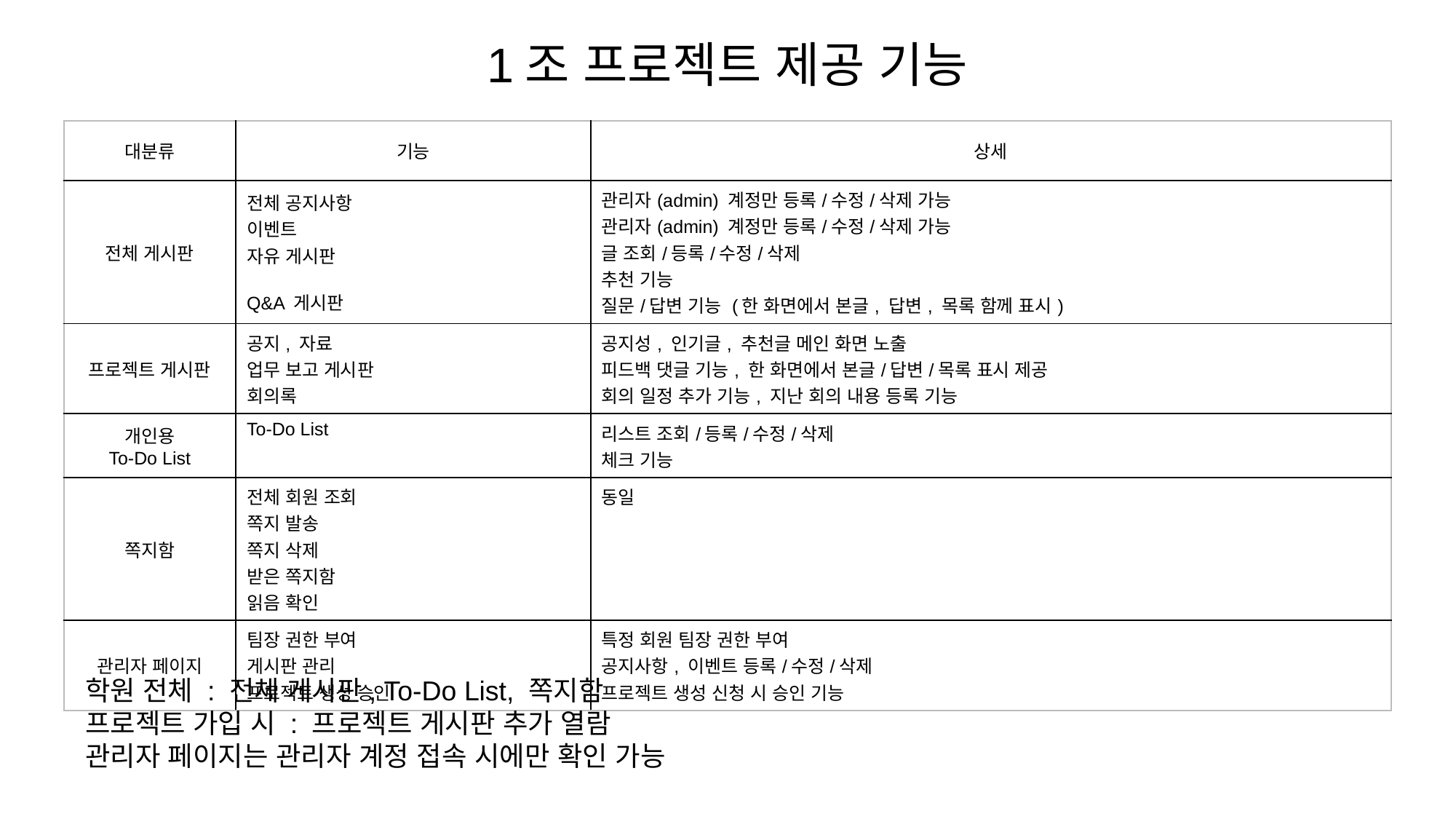

1조 프로젝트 제공 기능
| 대분류 | 기능 | 상세 |
| --- | --- | --- |
| 전체 게시판 | 전체 공지사항 이벤트 자유 게시판 Q&A 게시판 | 관리자(admin) 계정만 등록/수정/삭제 가능 관리자(admin) 계정만 등록/수정/삭제 가능 글 조회/등록/수정/삭제 추천 기능 질문/답변 기능 (한 화면에서 본글, 답변, 목록 함께 표시) |
| 프로젝트 게시판 | 공지, 자료 업무 보고 게시판 회의록 | 공지성, 인기글, 추천글 메인 화면 노출 피드백 댓글 기능, 한 화면에서 본글/답변/목록 표시 제공 회의 일정 추가 기능, 지난 회의 내용 등록 기능 |
| 개인용 To-Do List | To-Do List | 리스트 조회/등록/수정/삭제 체크 기능 |
| 쪽지함 | 전체 회원 조회 쪽지 발송 쪽지 삭제 받은 쪽지함 읽음 확인 | 동일 |
| 관리자 페이지 | 팀장 권한 부여 게시판 관리 프로젝트 생성 승인 | 특정 회원 팀장 권한 부여 공지사항, 이벤트 등록/수정/삭제 프로젝트 생성 신청 시 승인 기능 |
학원 전체 : 전체 게시판, To-Do List, 쪽지함
프로젝트 가입 시 : 프로젝트 게시판 추가 열람
관리자 페이지는 관리자 계정 접속 시에만 확인 가능